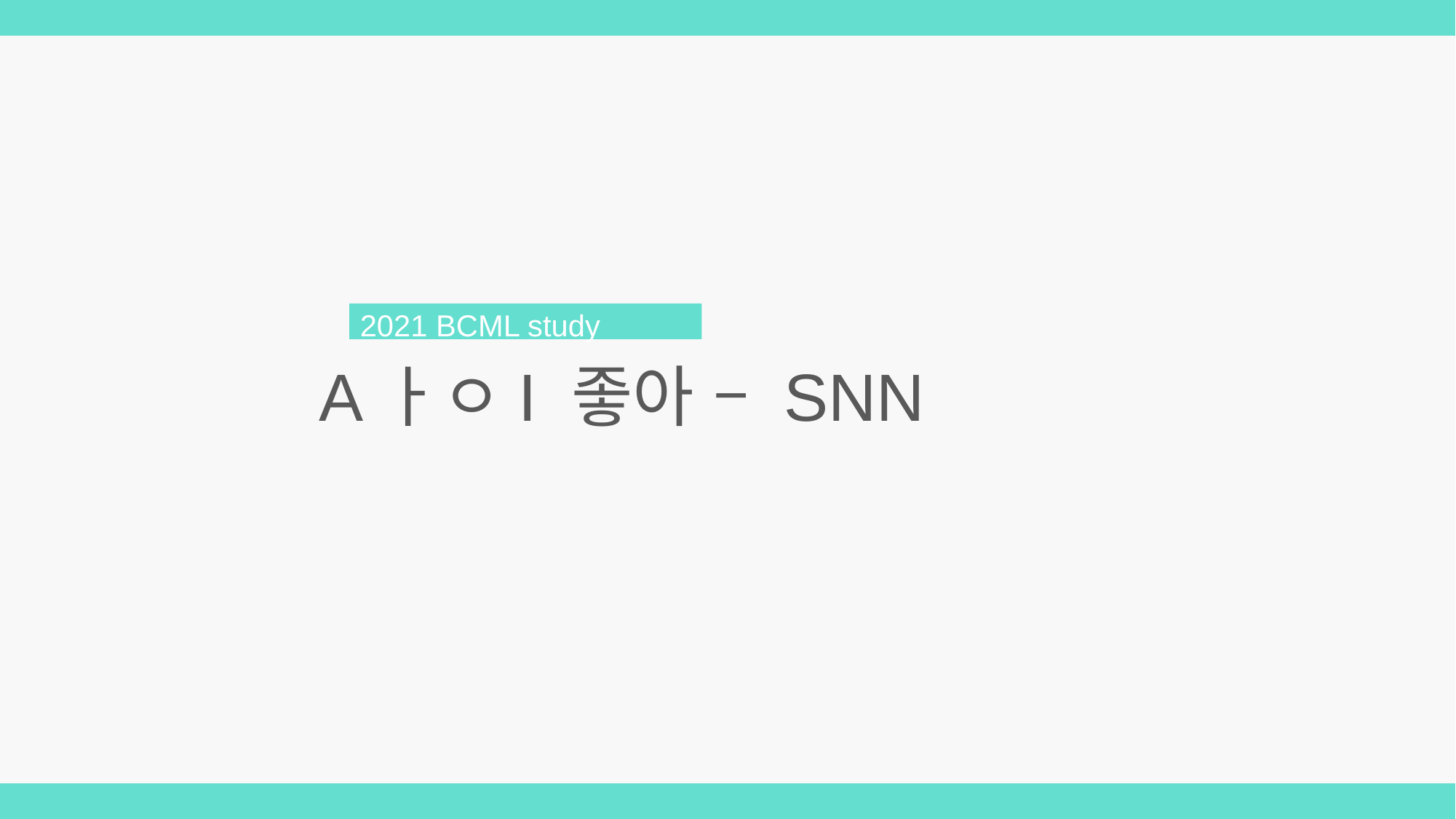

2021 BCML study

AㅏㅇI 좋아 – SNN